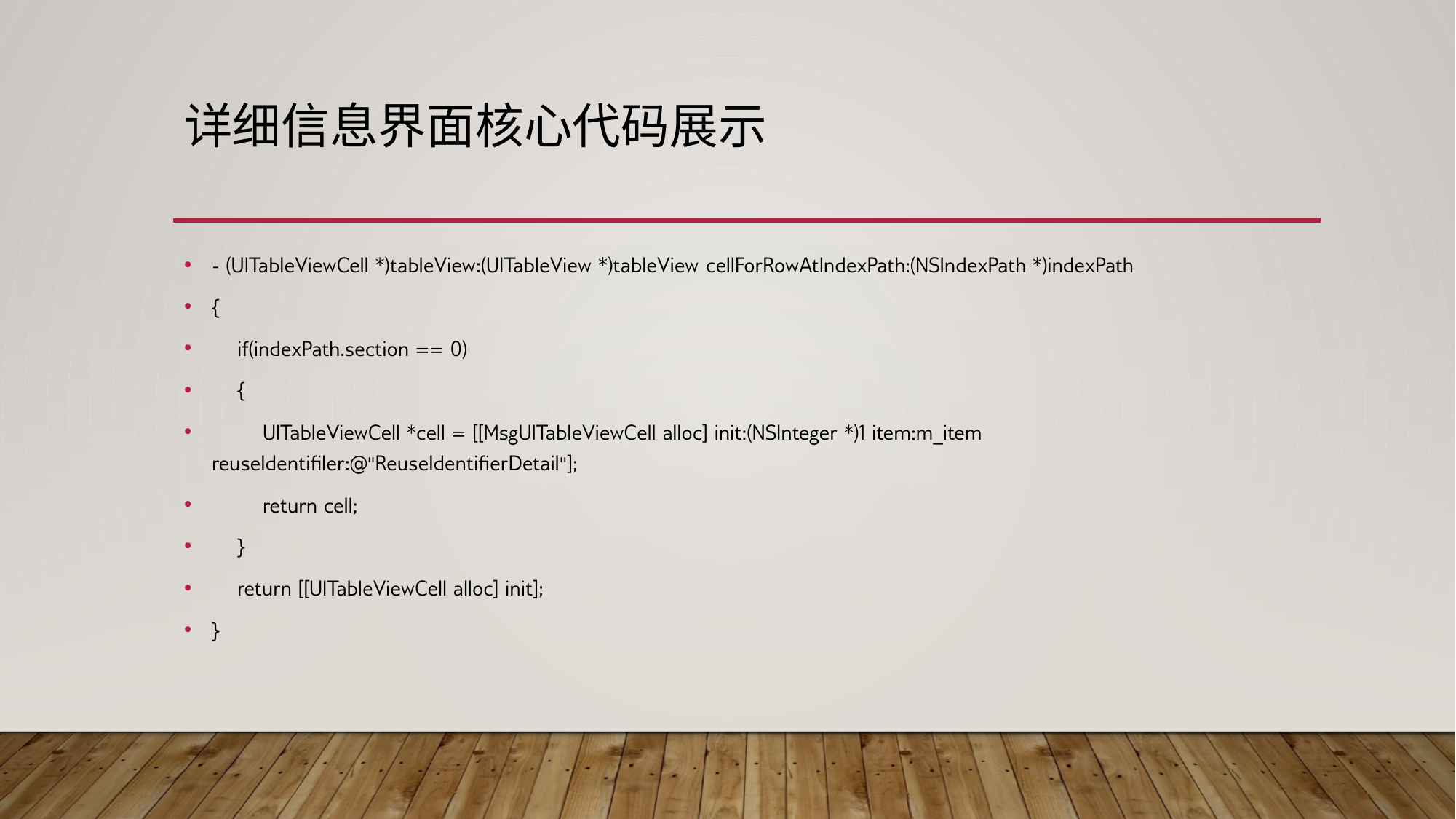

# 详细信息界面核心代码展示
- (UITableViewCell *)tableView:(UITableView *)tableView cellForRowAtIndexPath:(NSIndexPath *)indexPath
{
    if(indexPath.section == 0)
    {
        UITableViewCell *cell = [[MsgUITableViewCell alloc] init:(NSInteger *)1 item:m_item reuseIdentifiler:@"ReuseIdentifierDetail"];
        return cell;
    }
    return [[UITableViewCell alloc] init];
}